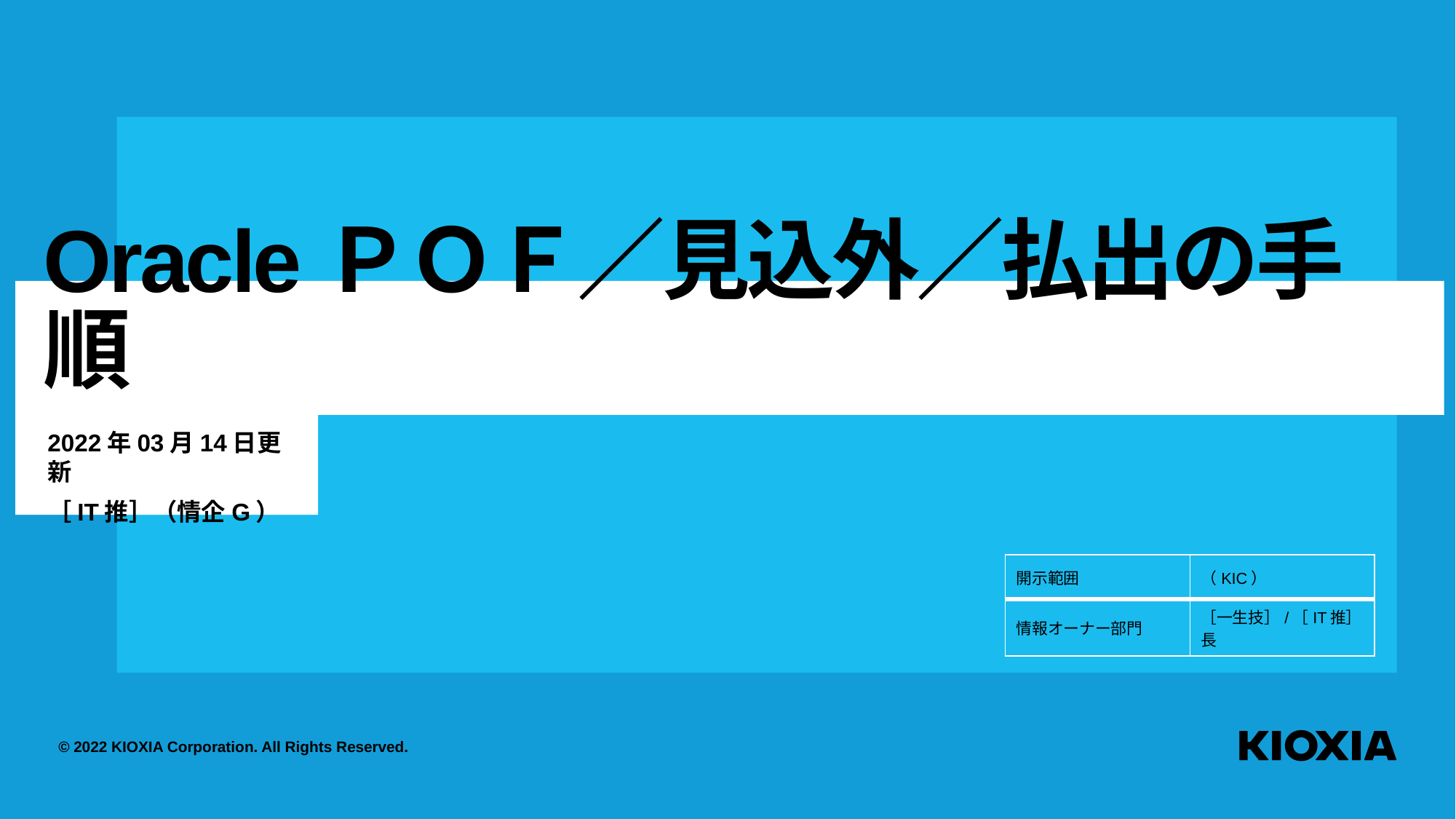

# OracleＰＯＦ／見込外／払出の手順
2022年03月14日更新
［IT推］（情企G）
| 開示範囲 | （KIC） |
| --- | --- |
| 情報オーナー部門 | ［一生技］/［IT推］長 |